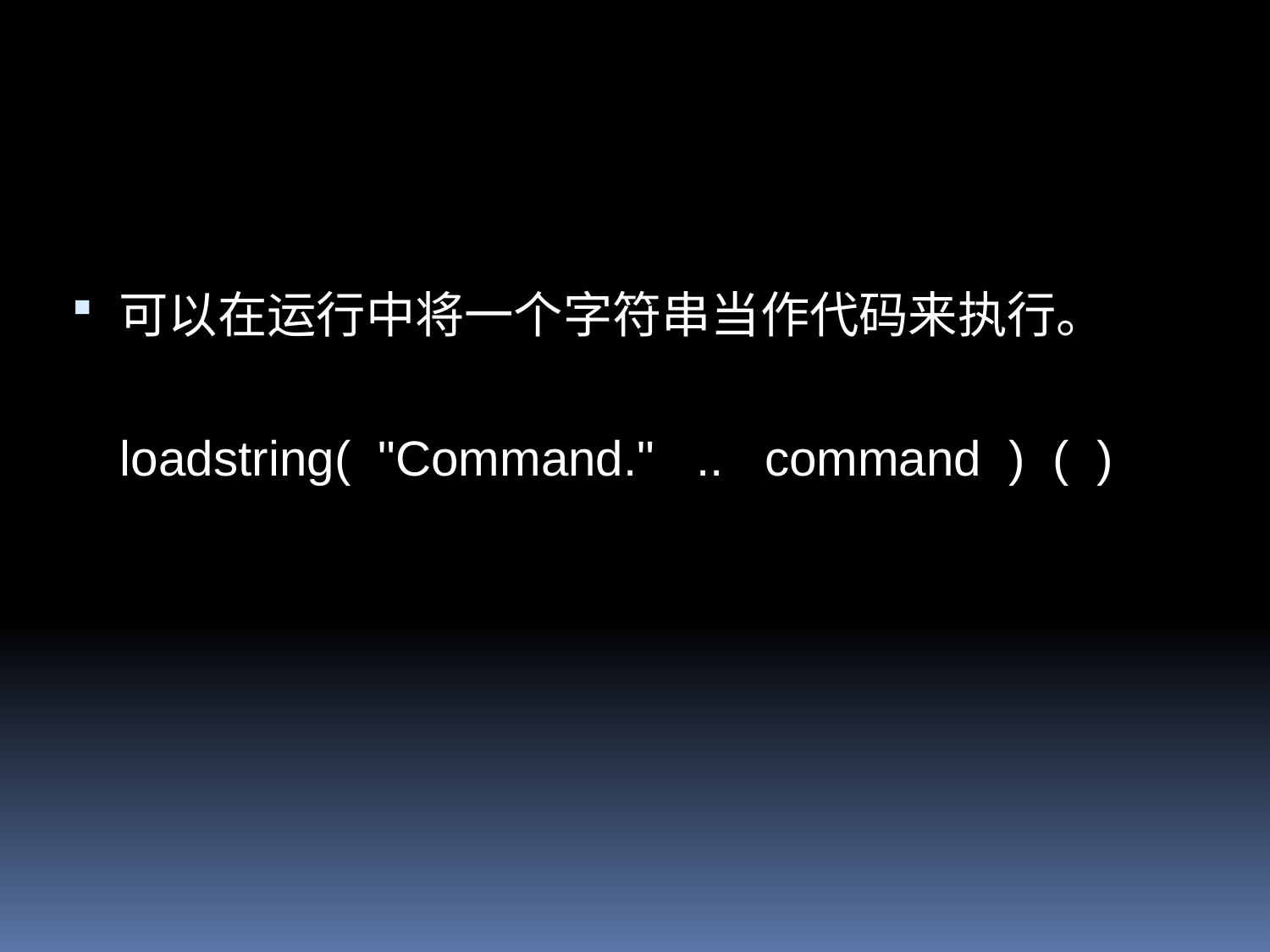

可以在运行中将一个字符串当作代码来执行。

loadstring(  "Command."   ..   command  )  (  )